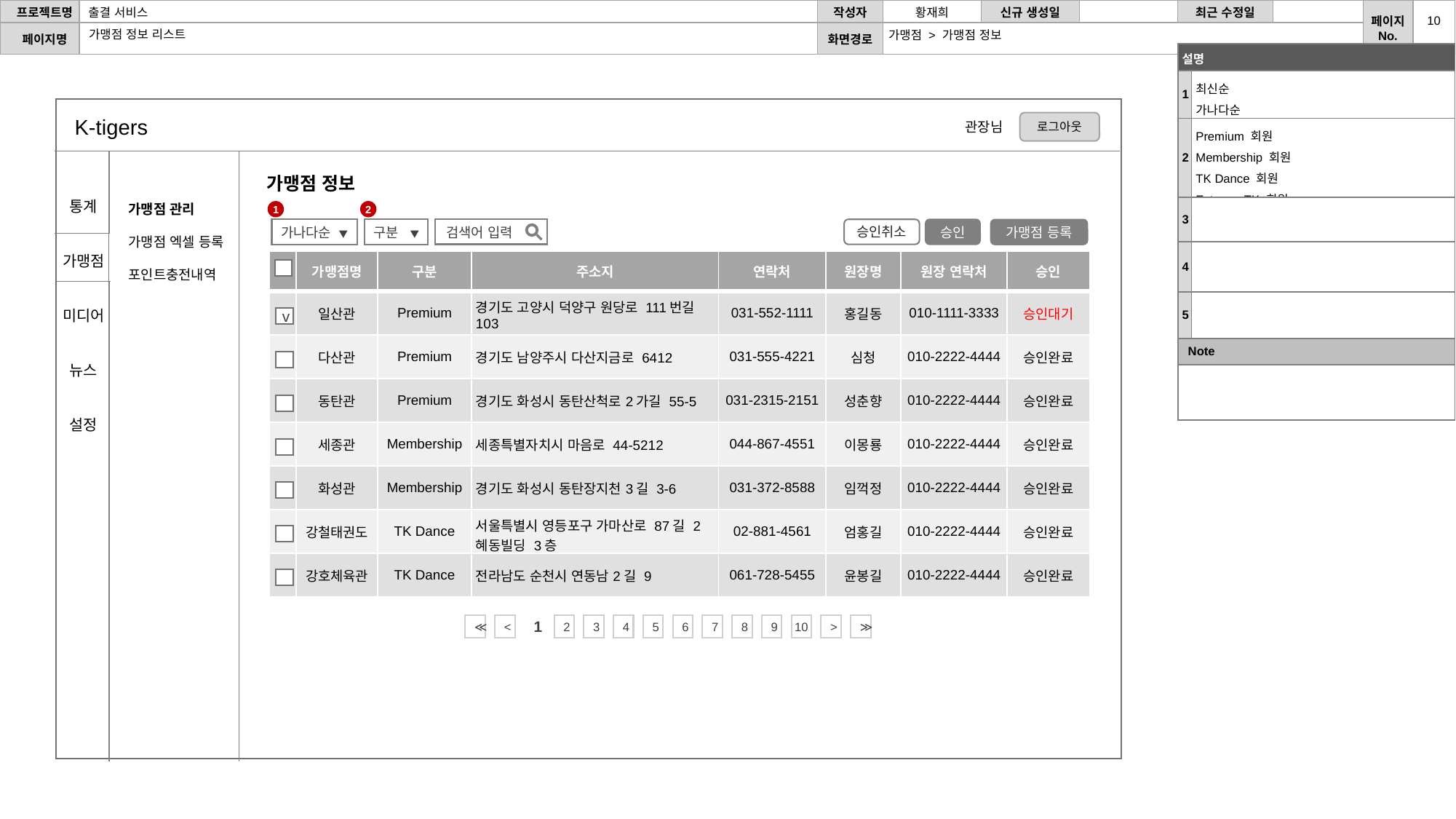

10
가맹점 정보 리스트
가맹점 > 가맹점 정보
| 설명 |  |
| --- | --- |
| 1 | 최신순 가나다순 |
| 2 | Premium 회원 Membership 회원 TK Dance 회원 Extreme TK 회원 |
| 3 |  |
| 4 |  |
| 5 |  |
| Note |  |
|  |  |

K-tigers
로그아웃
관장님
가맹점 정보
가맹점 관리
가맹점 엑셀 등록
포인트충전내역
통계

가맹점

미디어

뉴스

설정
1
2
승인취소
가나다순  ▼
구분   ▼
  검색어 입력
승인
가맹점 등록

|  | 가맹점명 | 구분 | 주소지 | 연락처 | 원장명 | 원장 연락처 | 승인 |
| --- | --- | --- | --- | --- | --- | --- | --- |
|  | 일산관 | Premium | 경기도 고양시 덕양구 원당로 111번길 103 | 031-552-1111 | 홍길동 | 010-1111-3333 | 승인대기 |
|  | 다산관 | Premium | 경기도 남양주시 다산지금로 6412 | 031-555-4221 | 심청 | 010-2222-4444 | 승인완료 |
|  | 동탄관 | Premium | 경기도 화성시 동탄산척로2가길 55-5 | 031-2315-2151 | 성춘향 | 010-2222-4444 | 승인완료 |
|  | 세종관 | Membership | 세종특별자치시 마음로 44-5212 | 044-867-4551 | 이몽룡 | 010-2222-4444 | 승인완료 |
|  | 화성관 | Membership | 경기도 화성시 동탄장지천3길 3-6 | 031-372-8588 | 임꺽정 | 010-2222-4444 | 승인완료 |
|  | 강철태권도 | TK Dance | 서울특별시 영등포구 가마산로 87길 2 혜동빌딩 3층 | 02-881-4561 | 엄홍길 | 010-2222-4444 | 승인완료 |
|  | 강호체육관 | TK Dance | 전라남도 순천시 연동남2길 9 | 061-728-5455 | 윤봉길 | 010-2222-4444 | 승인완료 |

v

≪
<
1
2
3
4
5
6
7
8
9
10
>
≫